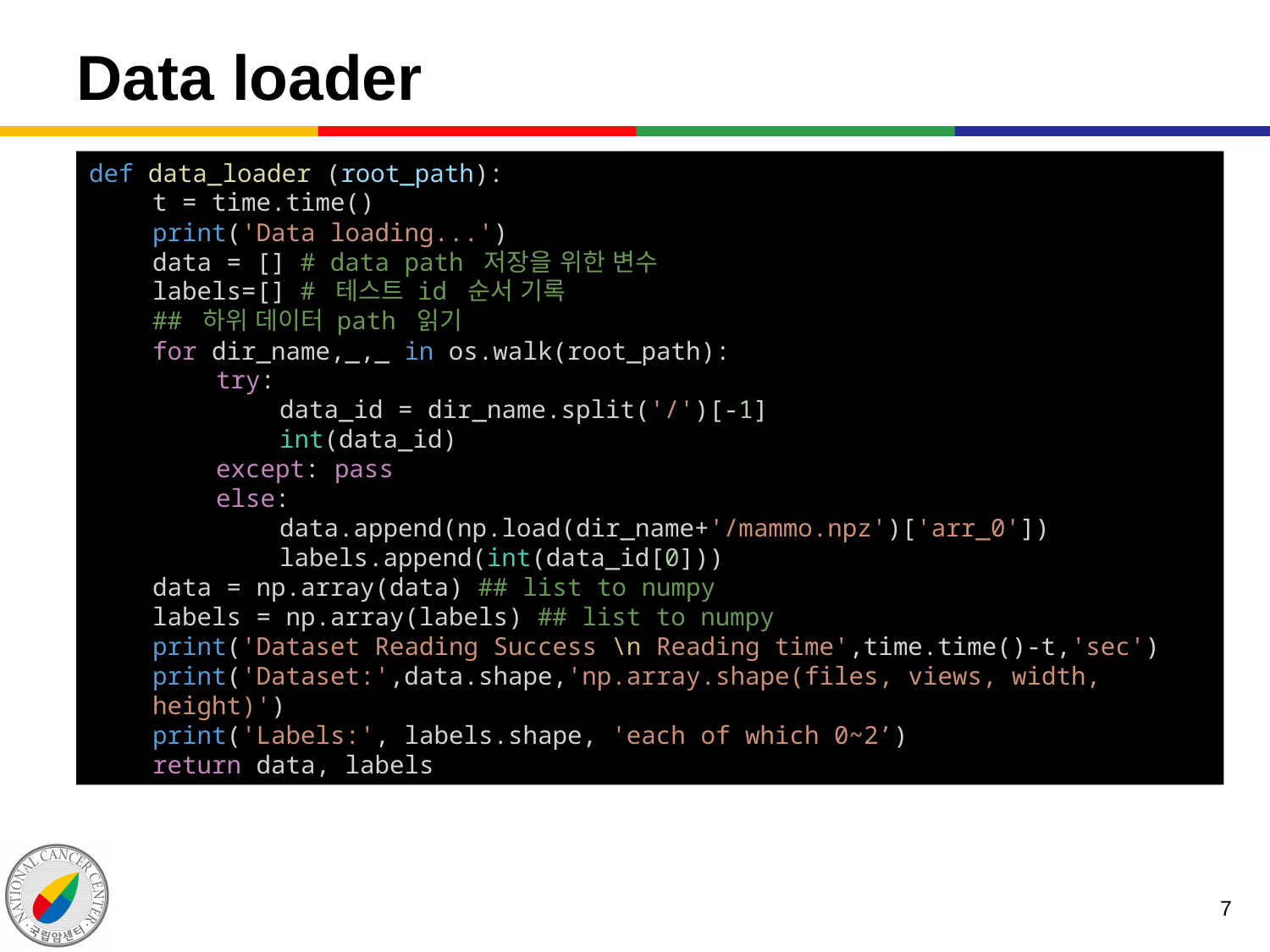

# Data loader
def data_loader (root_path):
t = time.time()
print('Data loading...')
data = [] # data path 저장을 위한 변수
labels=[] # 테스트 id 순서 기록
## 하위 데이터 path 읽기
for dir_name,_,_ in os.walk(root_path):
try:
data_id = dir_name.split('/')[-1]
int(data_id)
except: pass
else:
data.append(np.load(dir_name+'/mammo.npz')['arr_0'])
labels.append(int(data_id[0]))
data = np.array(data) ## list to numpy
labels = np.array(labels) ## list to numpy
print('Dataset Reading Success \n Reading time',time.time()-t,'sec')
print('Dataset:',data.shape,'np.array.shape(files, views, width, height)')
print('Labels:', labels.shape, 'each of which 0~2’)
return data, labels
7